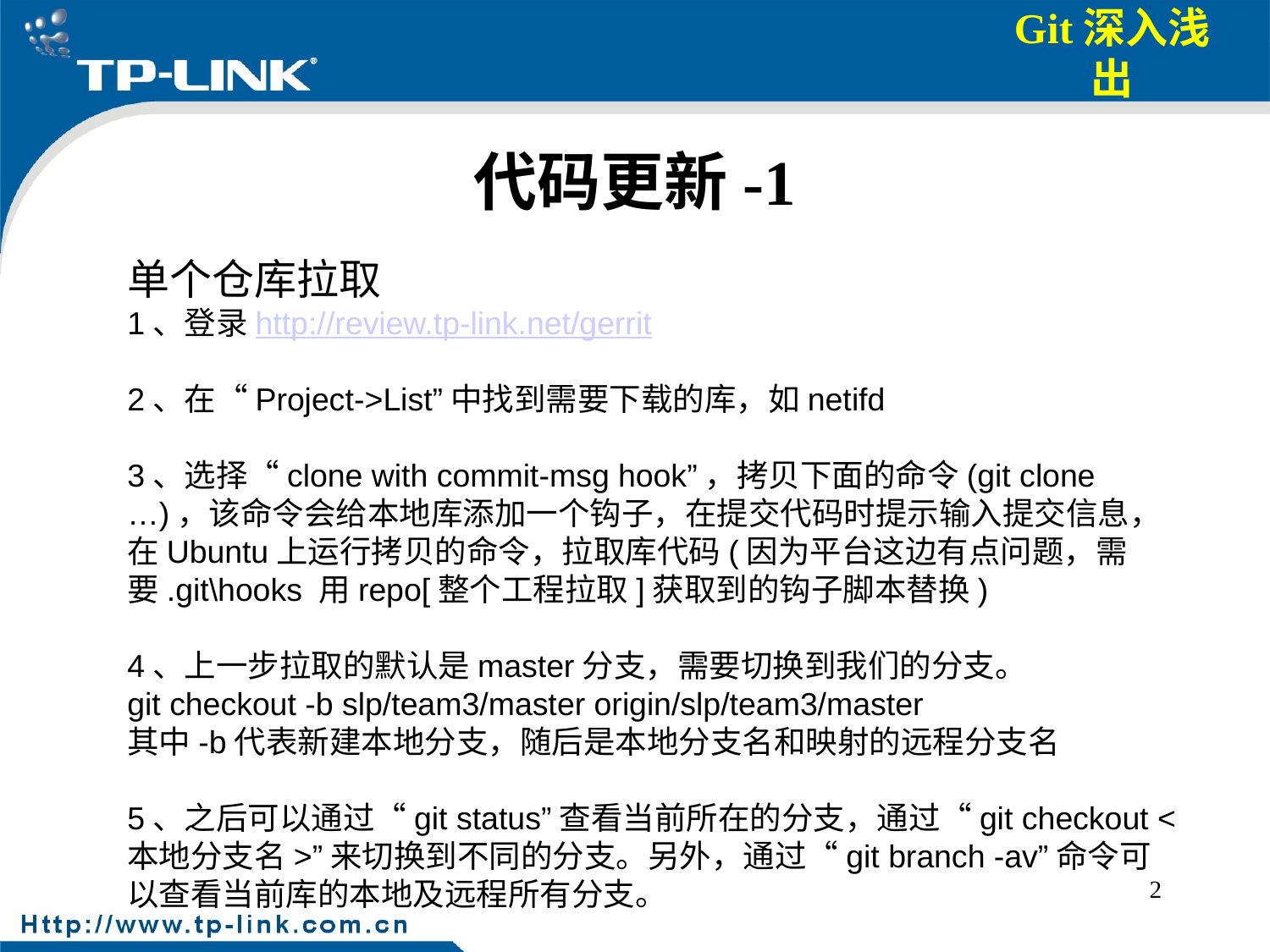

# 代码更新-1
单个仓库拉取
1、登录http://review.tp-link.net/gerrit

2、在“Project->List”中找到需要下载的库，如netifd

3、选择“clone with commit-msg hook”，拷贝下面的命令(git clone …)，该命令会给本地库添加一个钩子，在提交代码时提示输入提交信息，在Ubuntu上运行拷贝的命令，拉取库代码(因为平台这边有点问题，需要.git\hooks 用repo[整个工程拉取]获取到的钩子脚本替换)

4、上一步拉取的默认是master分支，需要切换到我们的分支。
git checkout -b slp/team3/master origin/slp/team3/master
其中-b代表新建本地分支，随后是本地分支名和映射的远程分支名

5、之后可以通过“git status”查看当前所在的分支，通过“git checkout <本地分支名>”来切换到不同的分支。另外，通过“git branch -av”命令可以查看当前库的本地及远程所有分支。
2